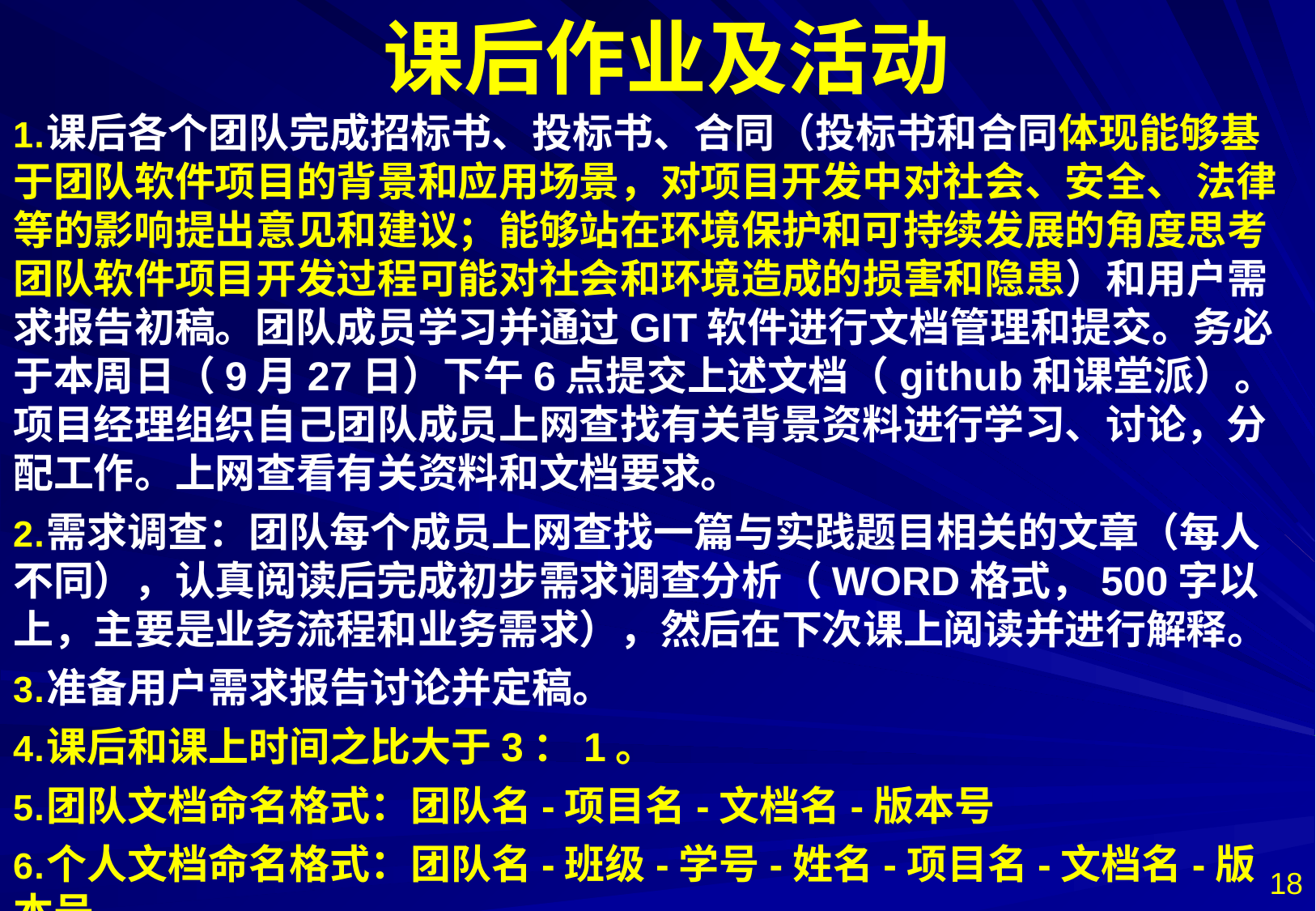

# 课后作业及活动
课后各个团队完成招标书、投标书、合同（投标书和合同体现能够基于团队软件项目的背景和应用场景，对项目开发中对社会、安全、 法律等的影响提出意见和建议；能够站在环境保护和可持续发展的角度思考团队软件项目开发过程可能对社会和环境造成的损害和隐患）和用户需求报告初稿。团队成员学习并通过GIT软件进行文档管理和提交。务必于本周日（9月27日）下午6点提交上述文档（github和课堂派）。项目经理组织自己团队成员上网查找有关背景资料进行学习、讨论，分配工作。上网查看有关资料和文档要求。
需求调查：团队每个成员上网查找一篇与实践题目相关的文章（每人不同），认真阅读后完成初步需求调查分析（WORD格式，500字以上，主要是业务流程和业务需求），然后在下次课上阅读并进行解释。
准备用户需求报告讨论并定稿。
课后和课上时间之比大于3：1。
团队文档命名格式：团队名-项目名-文档名-版本号
个人文档命名格式：团队名-班级-学号-姓名-项目名-文档名-版本号

18